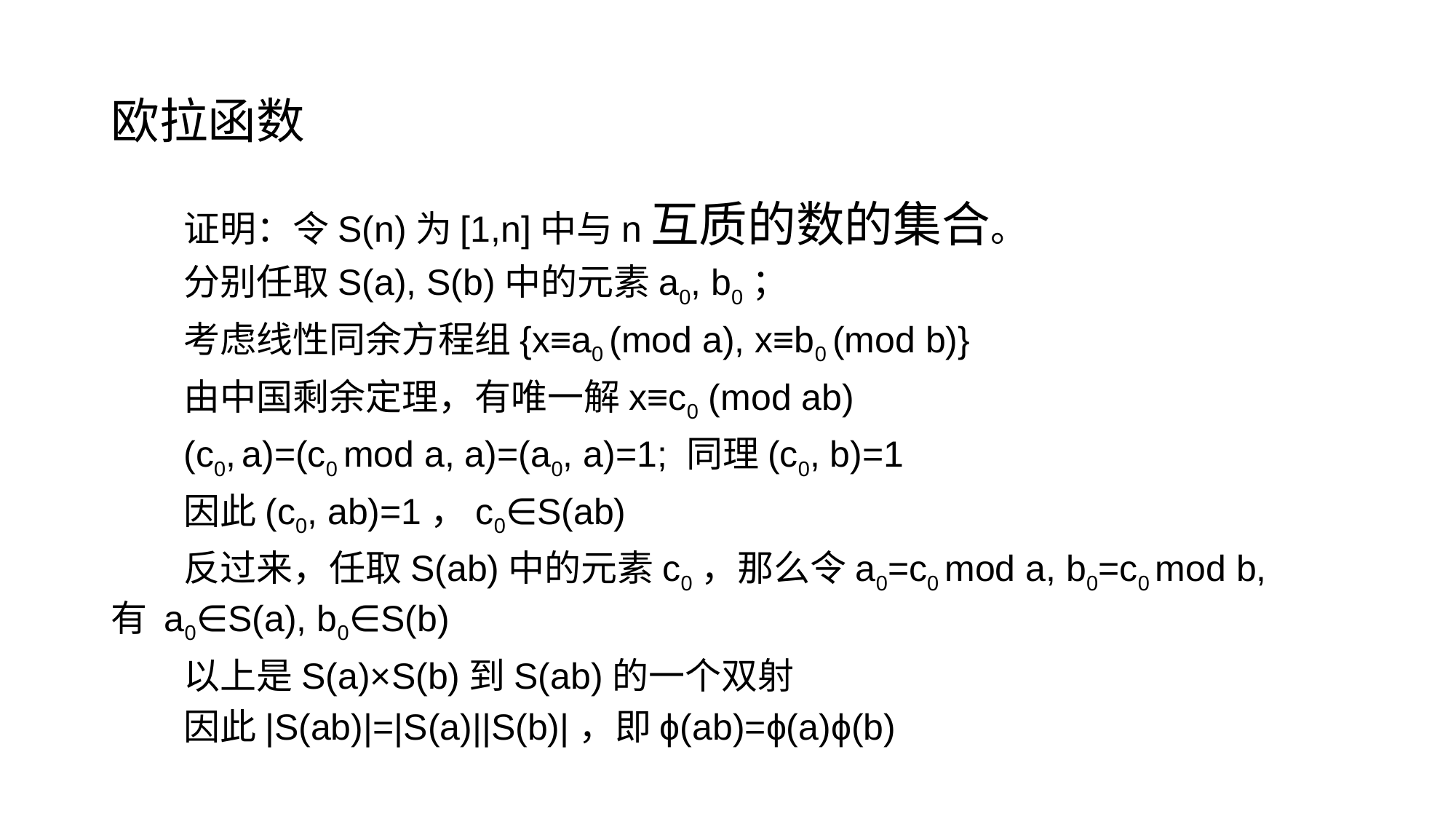

# 欧拉函数
证明：令S(n)为[1,n]中与n互质的数的集合。
分别任取S(a), S(b)中的元素a0, b0；
考虑线性同余方程组{x≡a0 (mod a), x≡b0 (mod b)}
由中国剩余定理，有唯一解x≡c0 (mod ab)
(c0, a)=(c0 mod a, a)=(a0, a)=1; 同理(c0, b)=1
因此(c0, ab)=1，c0∈S(ab)
反过来，任取S(ab)中的元素c0，那么令a0=c0 mod a, b0=c0 mod b, 有 a0∈S(a), b0∈S(b)
以上是S(a)×S(b)到S(ab)的一个双射
因此|S(ab)|=|S(a)||S(b)|，即ϕ(ab)=ϕ(a)ϕ(b)